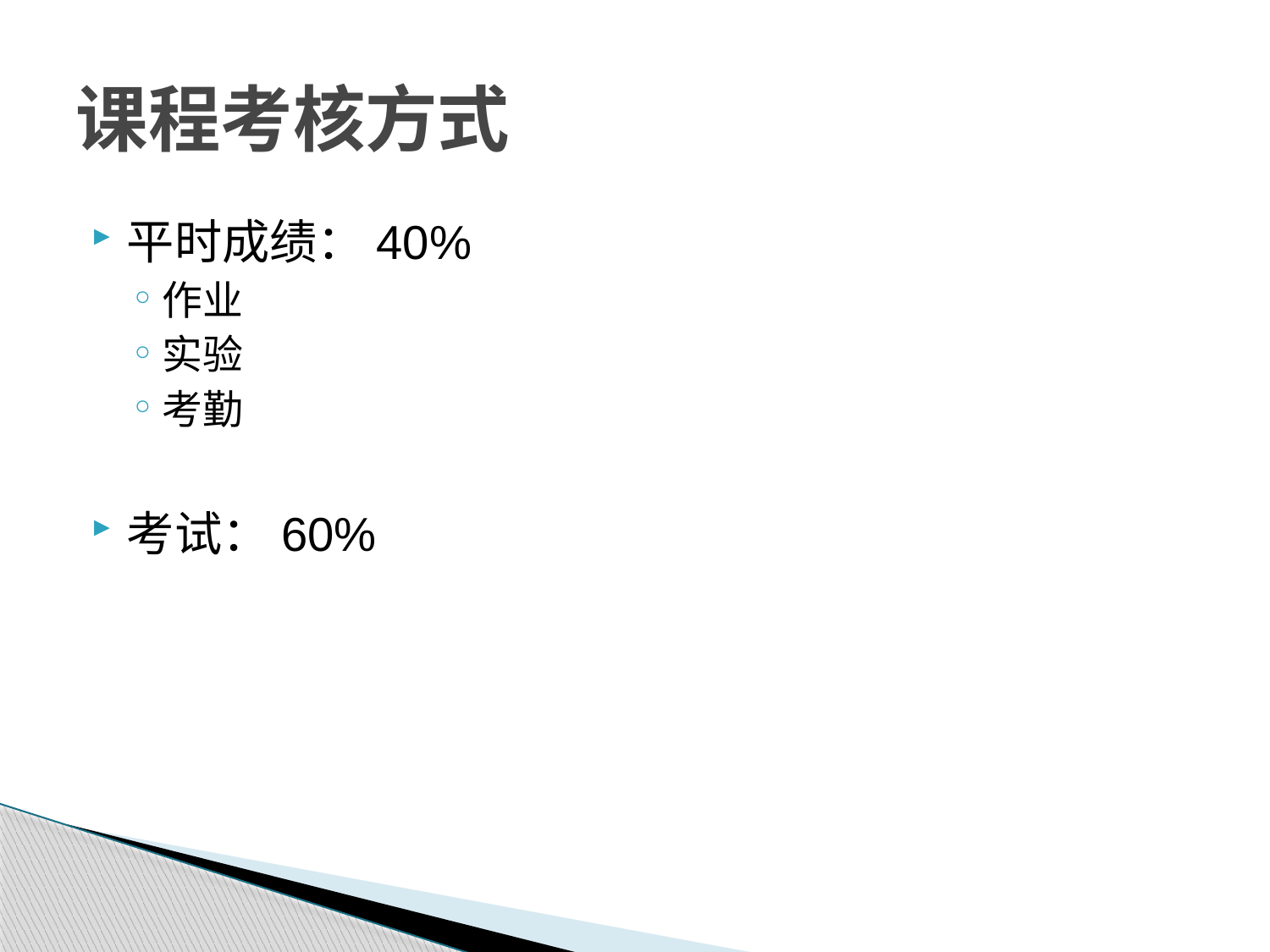

# 课程考核方式
平时成绩：40%
作业
实验
考勤

考试：60%